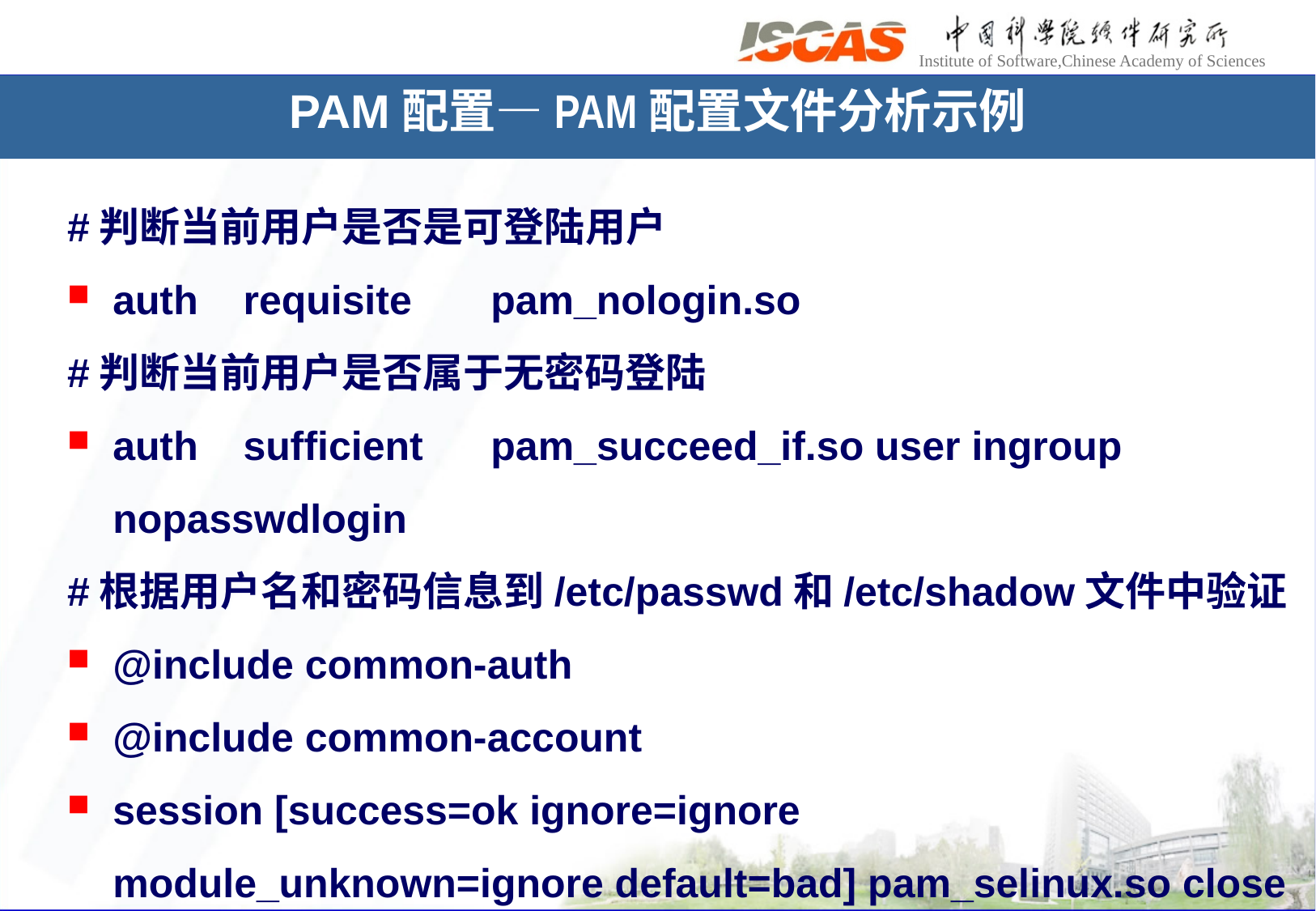

# PAM配置—PAM配置文件分析示例
#判断当前用户是否是可登陆用户
auth    requisite       pam_nologin.so
#判断当前用户是否属于无密码登陆
auth    sufficient      pam_succeed_if.so user ingroup nopasswdlogin
#根据用户名和密码信息到/etc/passwd和/etc/shadow文件中验证
@include common-auth
@include common-account
session [success=ok ignore=ignore module_unknown=ignore default=bad] pam_selinux.so close